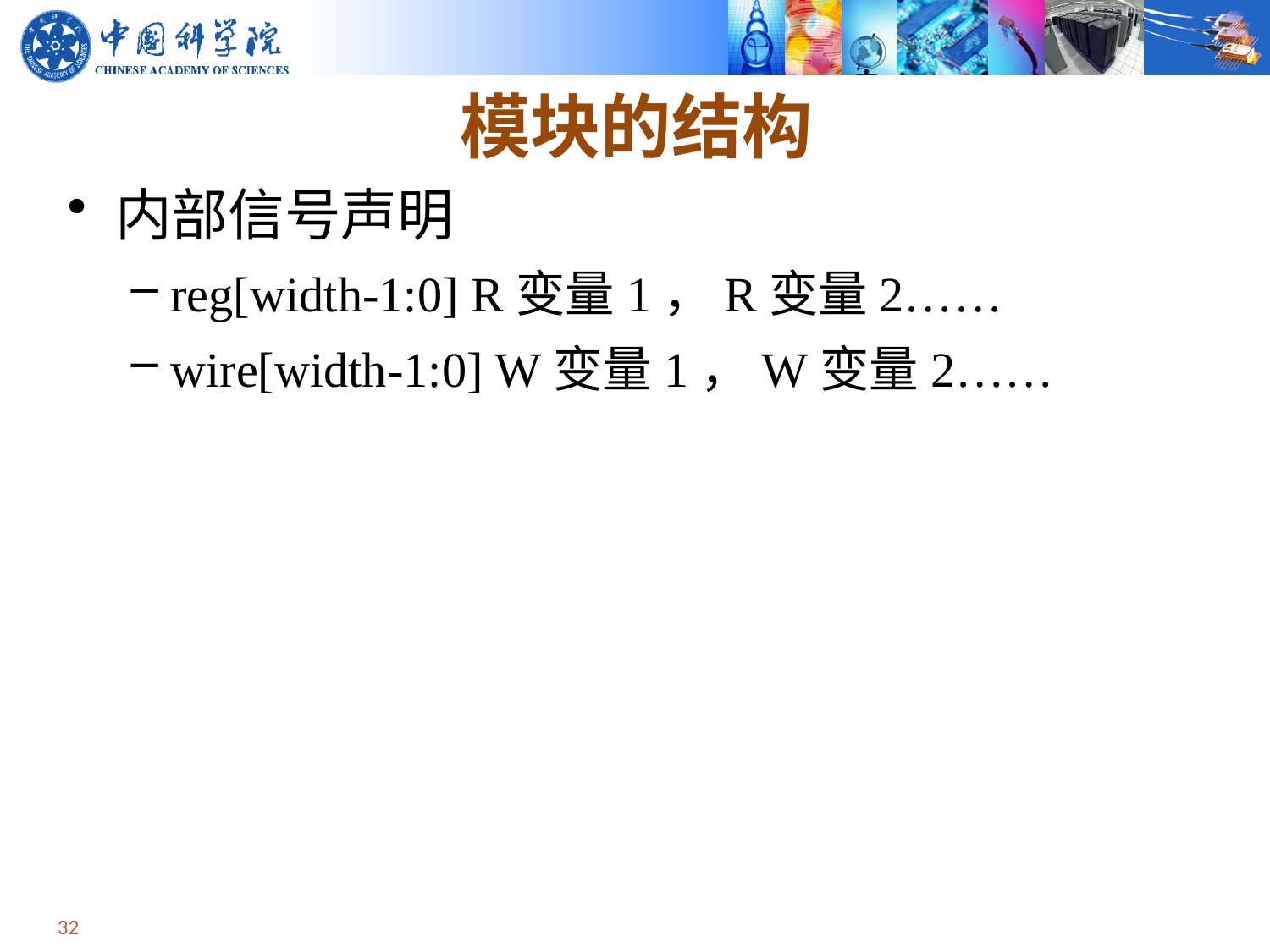

# 模块的结构
内部信号声明
reg[width-1:0] R变量1，R变量2……
wire[width-1:0] W变量1，W变量2……